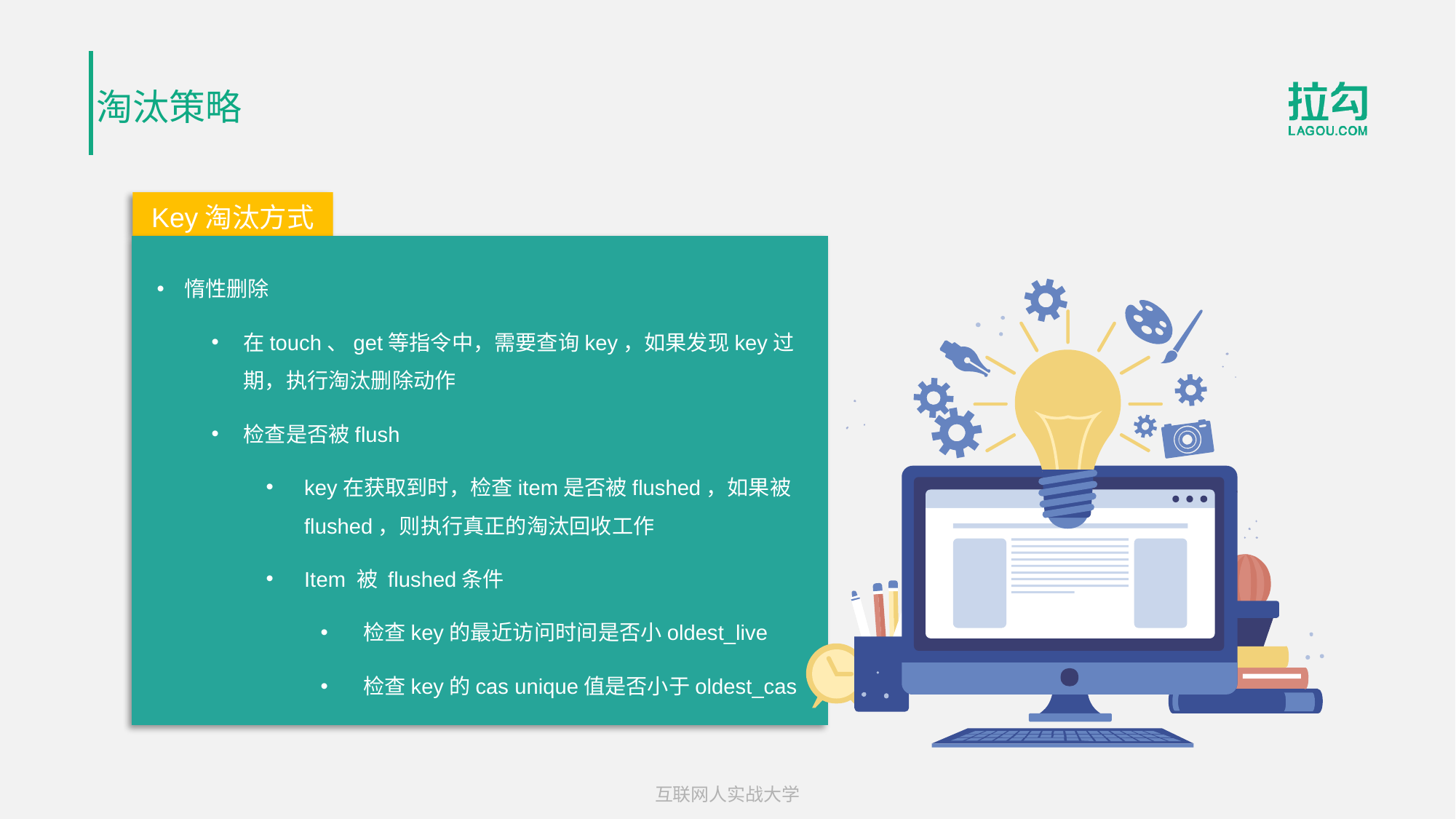

# 淘汰策略

Key淘汰方式

惰性删除
在touch、get等指令中，需要查询key，如果发现key过期，执行淘汰删除动作
检查是否被flush
key在获取到时，检查item是否被flushed，如果被flushed，则执行真正的淘汰回收工作
Item 被 flushed条件
检查key的最近访问时间是否小oldest_live
检查key的cas unique值是否小于oldest_cas